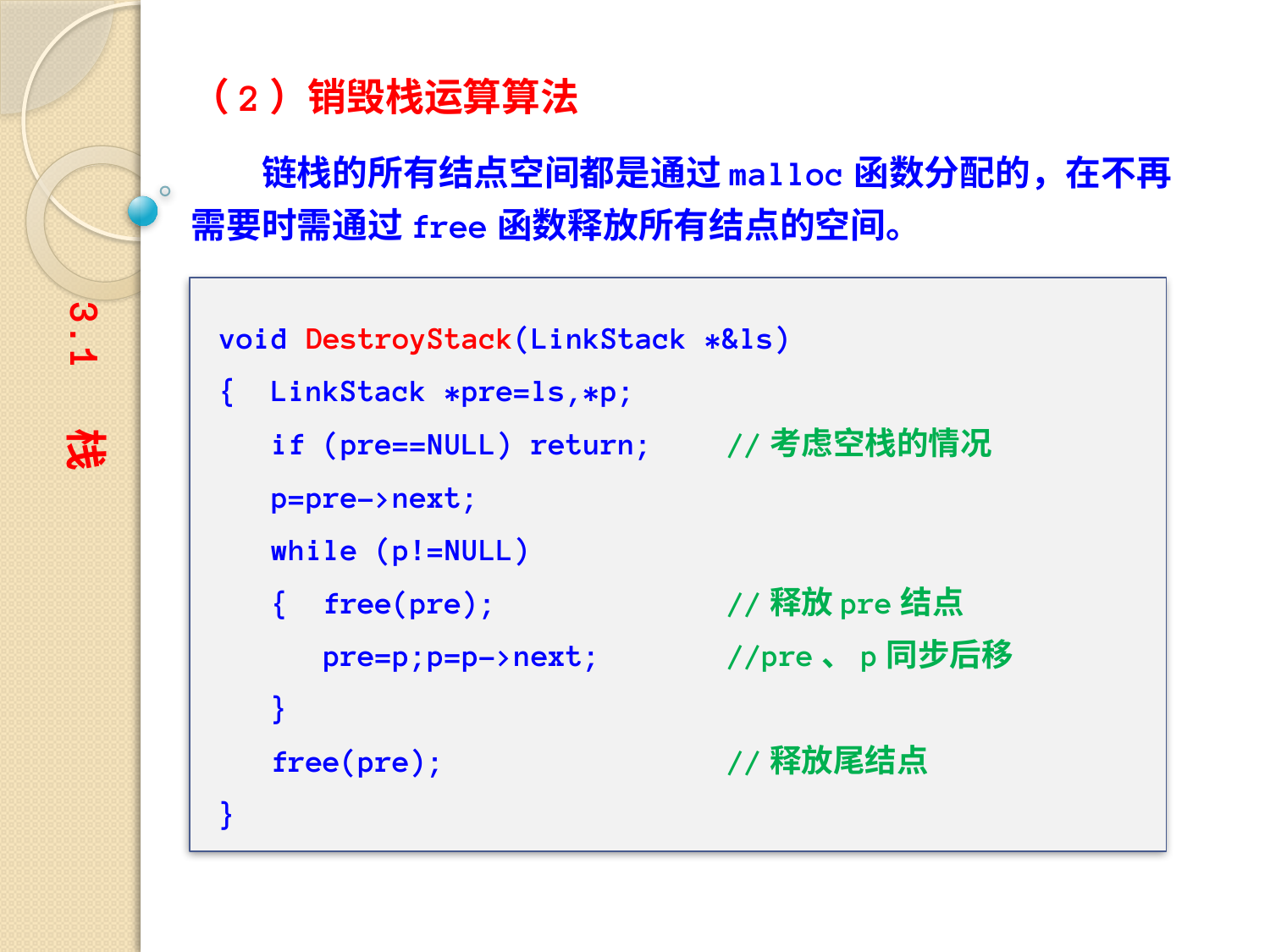

（2）销毁栈运算算法
　　链栈的所有结点空间都是通过malloc函数分配的，在不再需要时需通过free函数释放所有结点的空间。
3.1  栈
void DestroyStack(LinkStack *&ls)
{  LinkStack *pre=ls,*p;
   if (pre==NULL) return;	//考虑空栈的情况
   p=pre->next;
   while (p!=NULL)
   {  free(pre);		//释放pre结点
      pre=p;p=p->next;	//pre、p同步后移
   }
   free(pre);			//释放尾结点
}